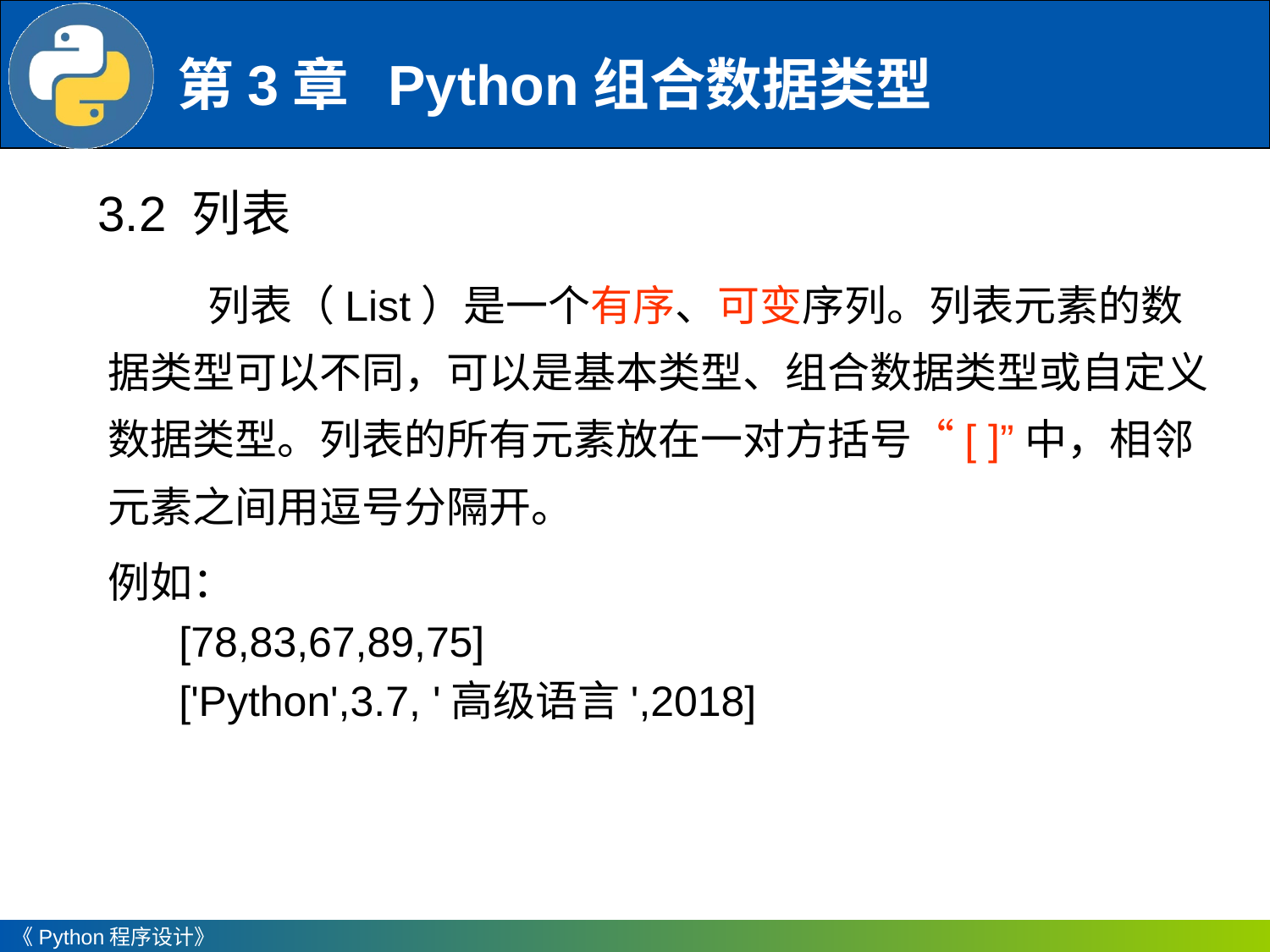

3.2 列表
列表（List）是一个有序、可变序列。列表元素的数据类型可以不同，可以是基本类型、组合数据类型或自定义数据类型。列表的所有元素放在一对方括号“[ ]”中，相邻元素之间用逗号分隔开。
例如：
      [78,83,67,89,75]
      ['Python',3.7, '高级语言',2018]